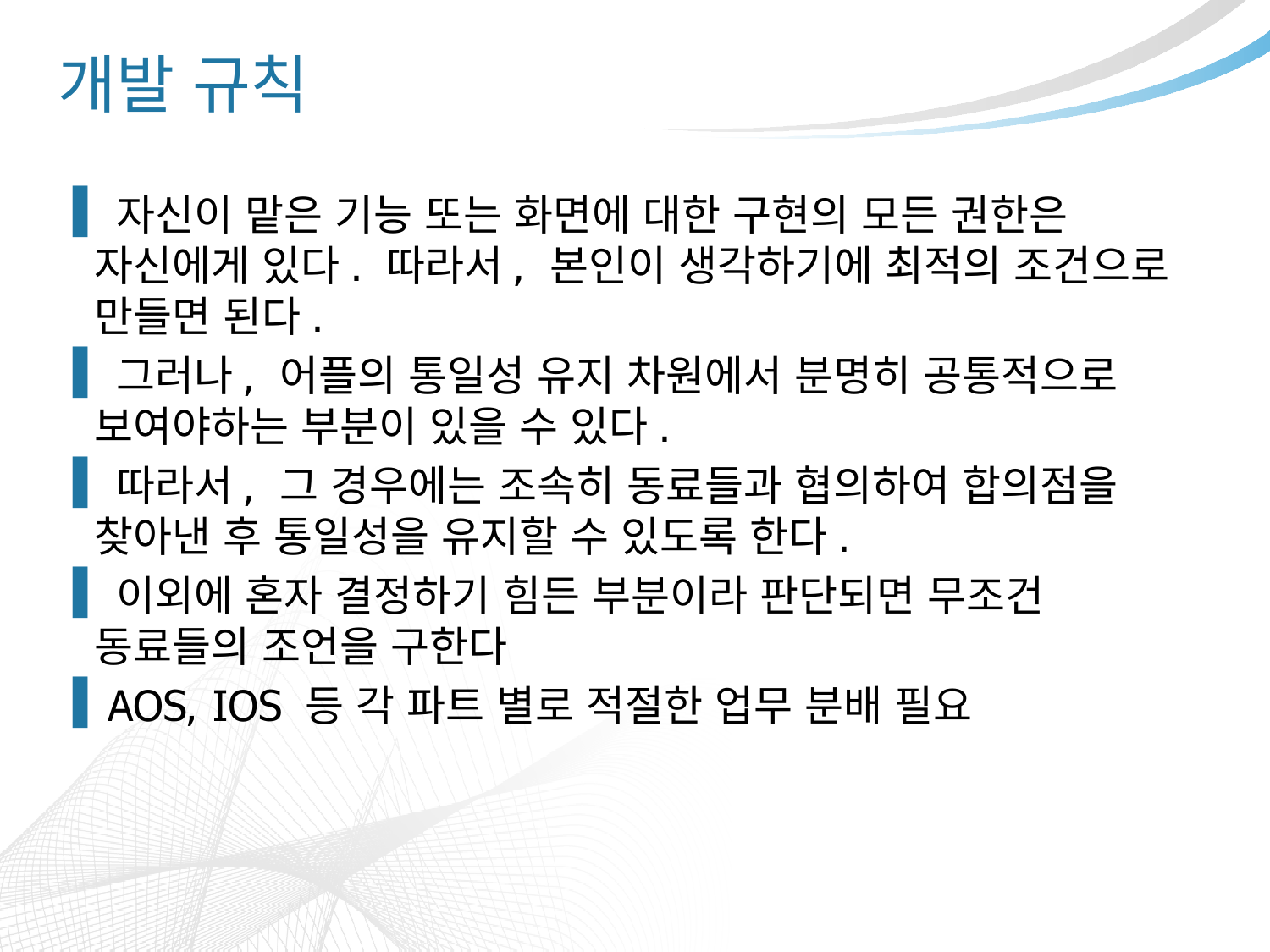

# 개발 규칙
 자신이 맡은 기능 또는 화면에 대한 구현의 모든 권한은 자신에게 있다. 따라서, 본인이 생각하기에 최적의 조건으로 만들면 된다.
 그러나, 어플의 통일성 유지 차원에서 분명히 공통적으로 보여야하는 부분이 있을 수 있다.
 따라서, 그 경우에는 조속히 동료들과 협의하여 합의점을 찾아낸 후 통일성을 유지할 수 있도록 한다.
 이외에 혼자 결정하기 힘든 부분이라 판단되면 무조건 동료들의 조언을 구한다
 AOS, IOS 등 각 파트 별로 적절한 업무 분배 필요